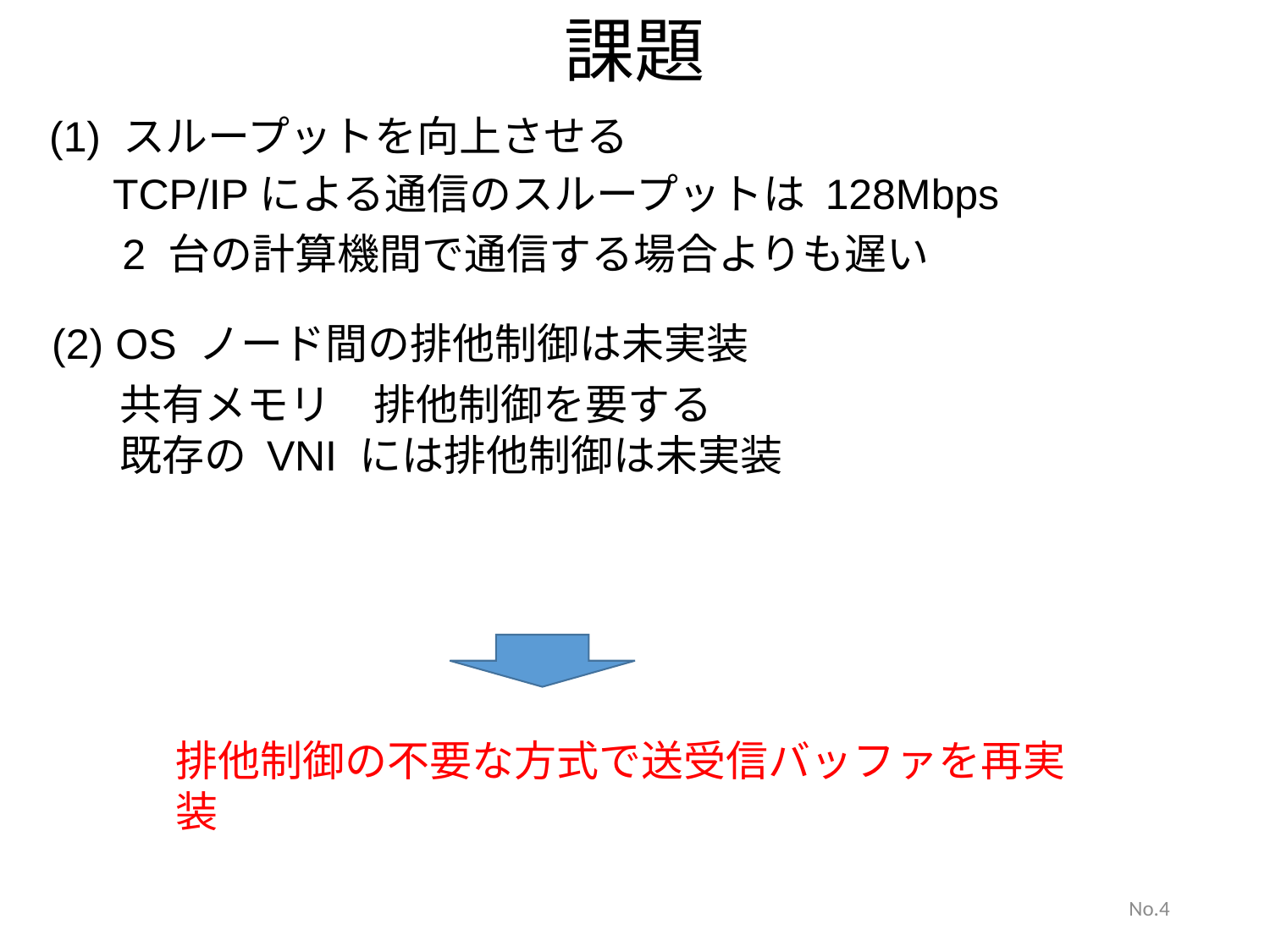

課題
(1) スループットを向上させる
TCP/IPによる通信のスループットは 128Mbps
2 台の計算機間で通信する場合よりも遅い
(2) OS ノード間の排他制御は未実装
共有メモリ　排他制御を要する
既存の VNI には排他制御は未実装

排他制御の不要な方式で送受信バッファを再実装
No.4